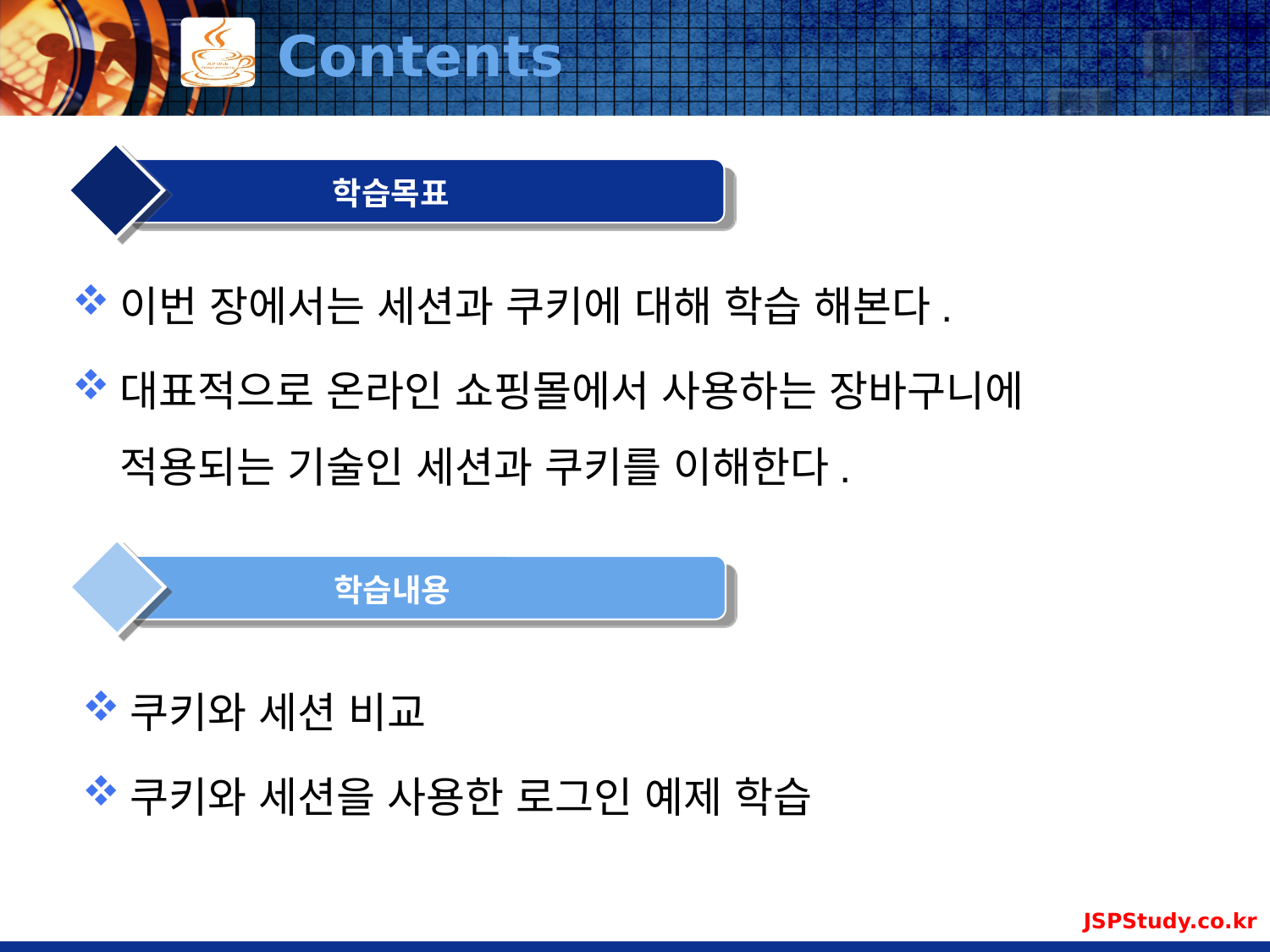

# Contents

학습목표
이번 장에서는 세션과 쿠키에 대해 학습 해본다.
대표적으로 온라인 쇼핑몰에서 사용하는 장바구니에 적용되는 기술인 세션과 쿠키를 이해한다.

학습내용
쿠키와 세션 비교
쿠키와 세션을 사용한 로그인 예제 학습

JSPStudy.co.kr